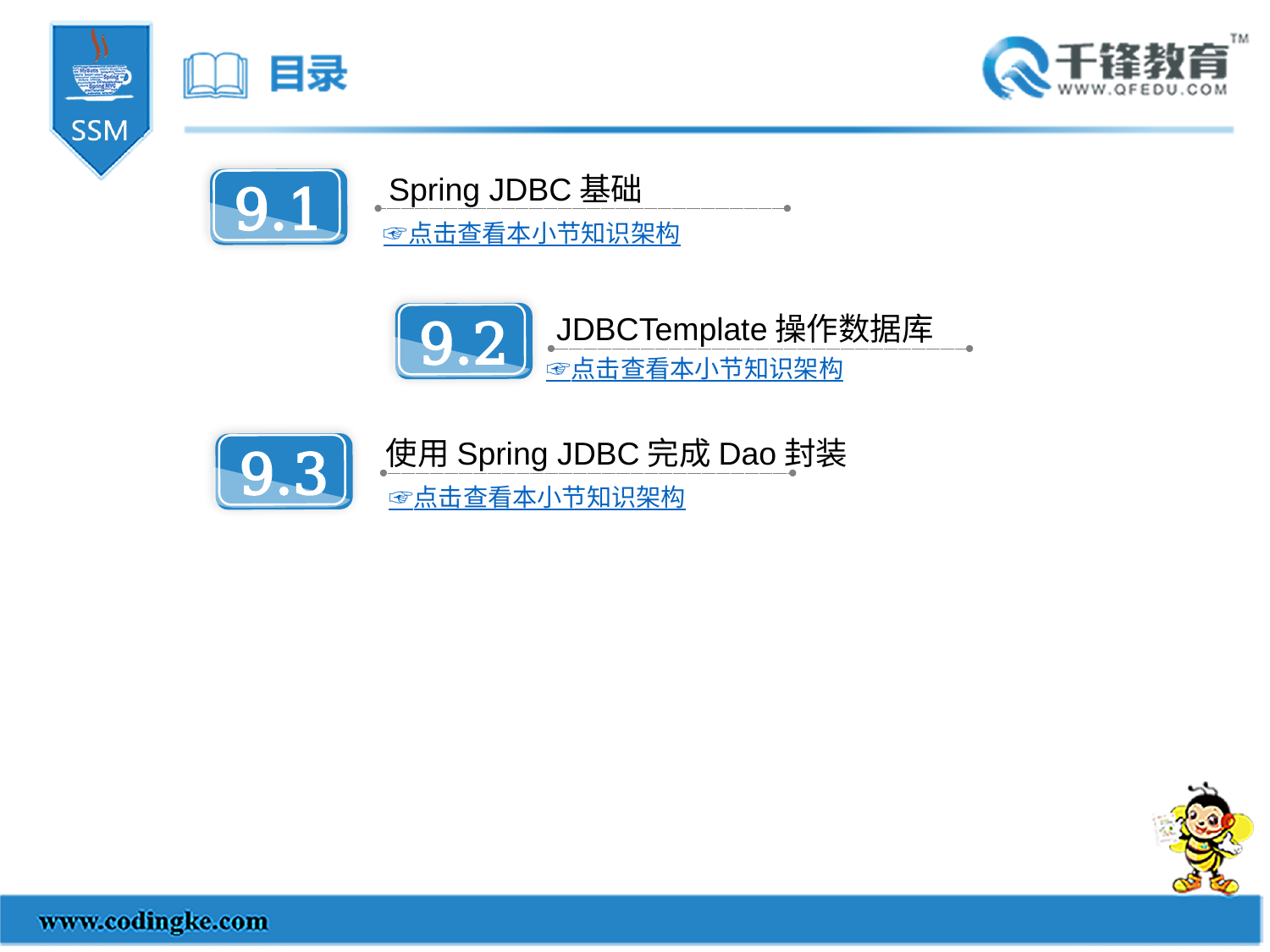

Spring JDBC基础
9.1

☞点击查看本小节知识架构
JDBCTemplate操作数据库

9.2

☞点击查看本小节知识架构
使用Spring JDBC完成Dao封装
9.3

☞点击查看本小节知识架构